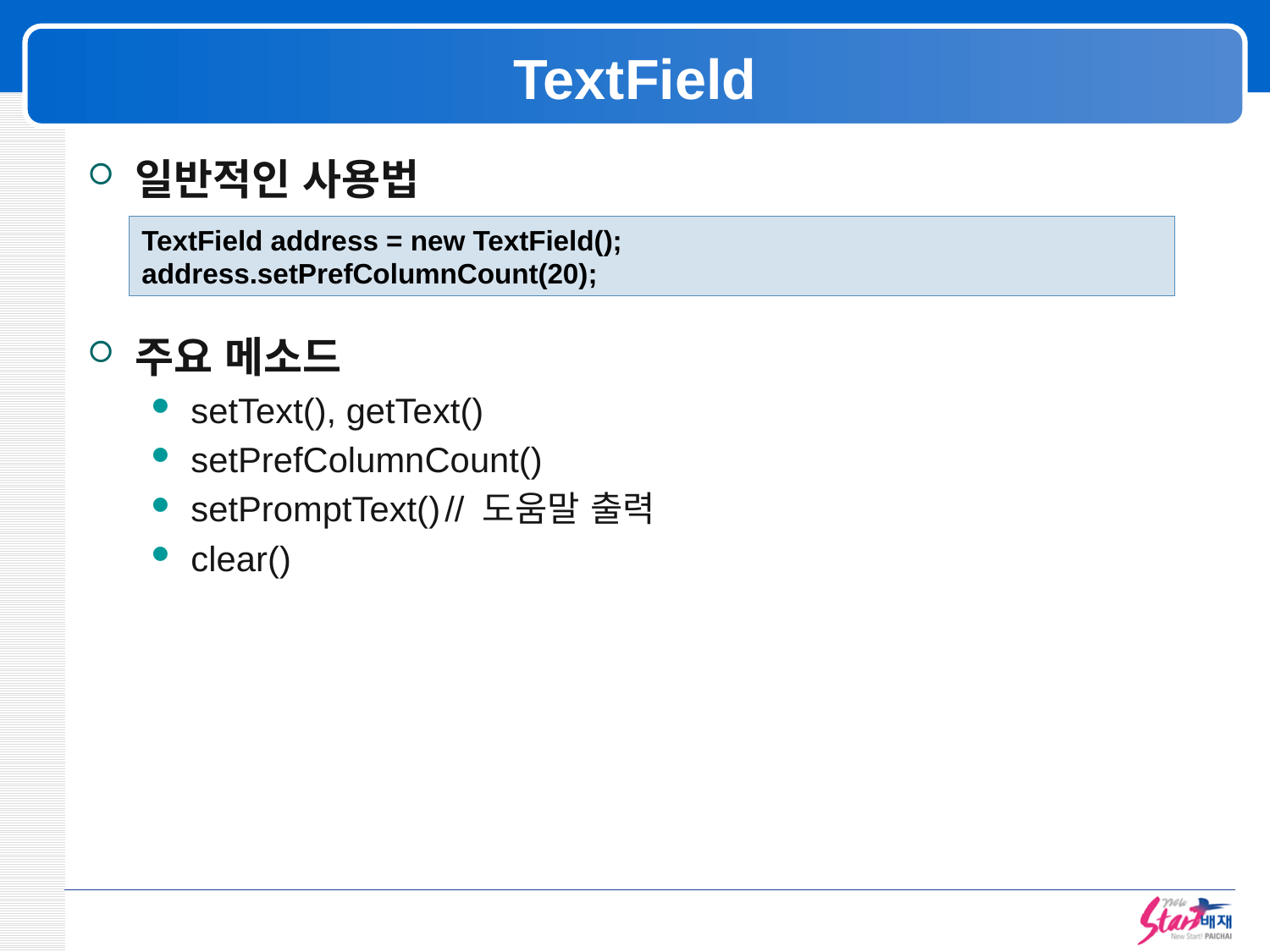

# TextField
일반적인 사용법

주요 메소드
setText(), getText()
setPrefColumnCount()
setPromptText()	// 도움말 출력
clear()
TextField address = new TextField();
address.setPrefColumnCount(20);